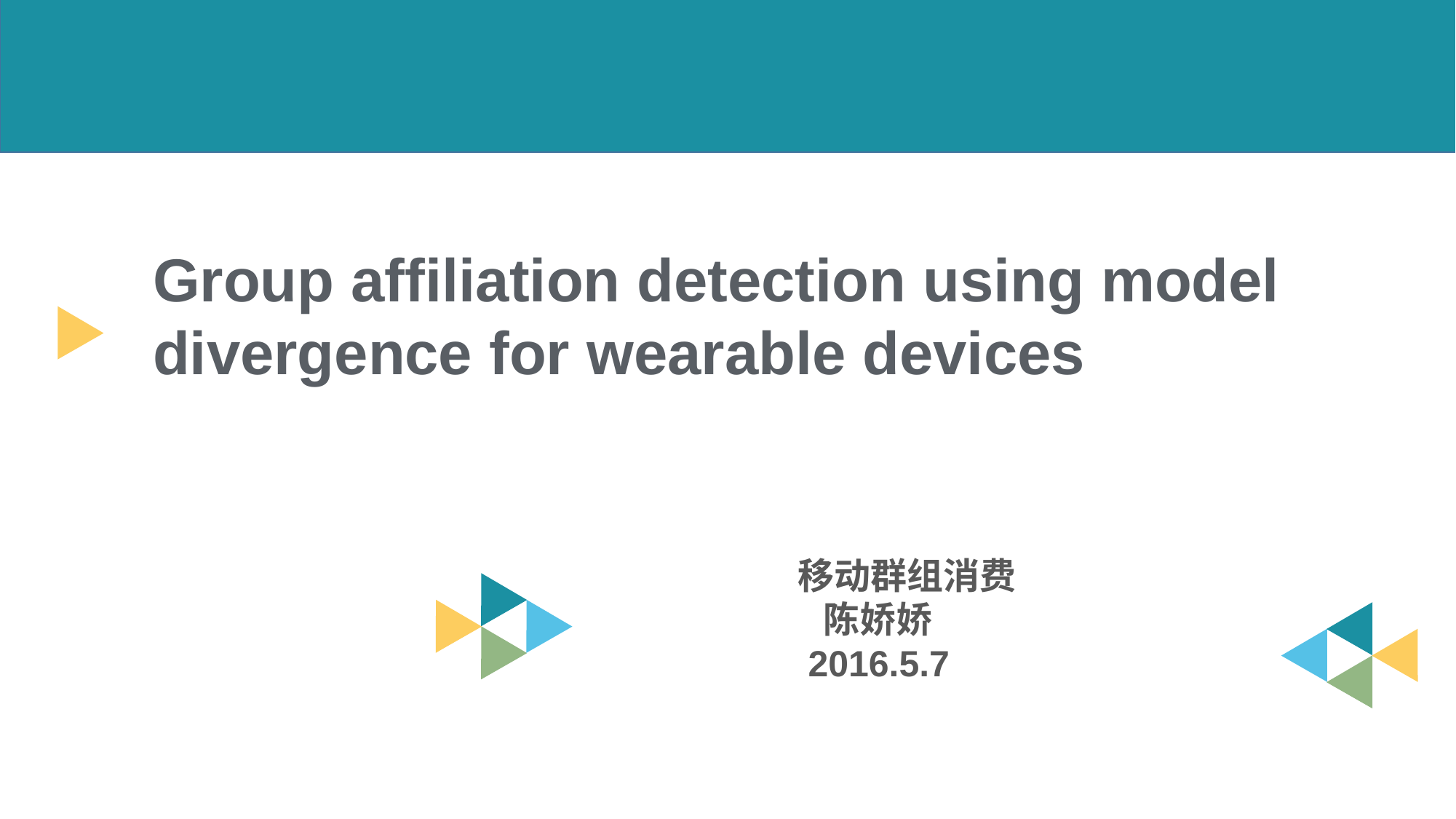

Group affiliation detection using model divergence for wearable devices

移动群组消费
  陈娇娇
 2016.5.7